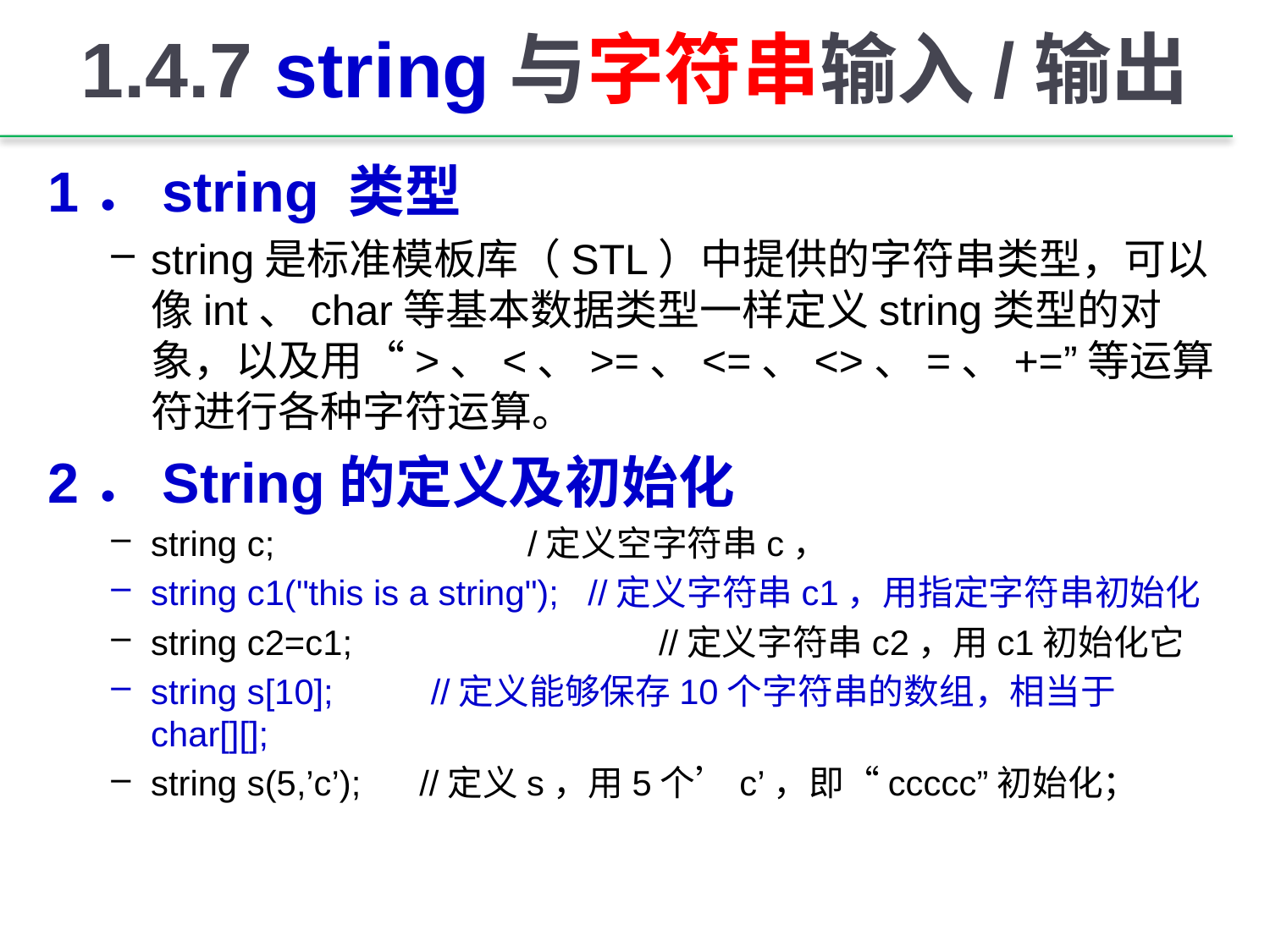

# 1.4.7 string与字符串输入/输出
1．string 类型
string是标准模板库（STL）中提供的字符串类型，可以像int、char等基本数据类型一样定义string类型的对象，以及用“>、<、>=、<=、<>、=、+=”等运算符进行各种字符运算。
2．String的定义及初始化
string c;                          /定义空字符串c，
string c1("this is a string");   //定义字符串c1，用指定字符串初始化
string c2=c1;                    	//定义字符串c2，用c1初始化它
string s[10];          //定义能够保存10个字符串的数组，相当于 char[][];
string s(5,’c’);      //定义s，用5个’c’，即“ccccc”初始化；